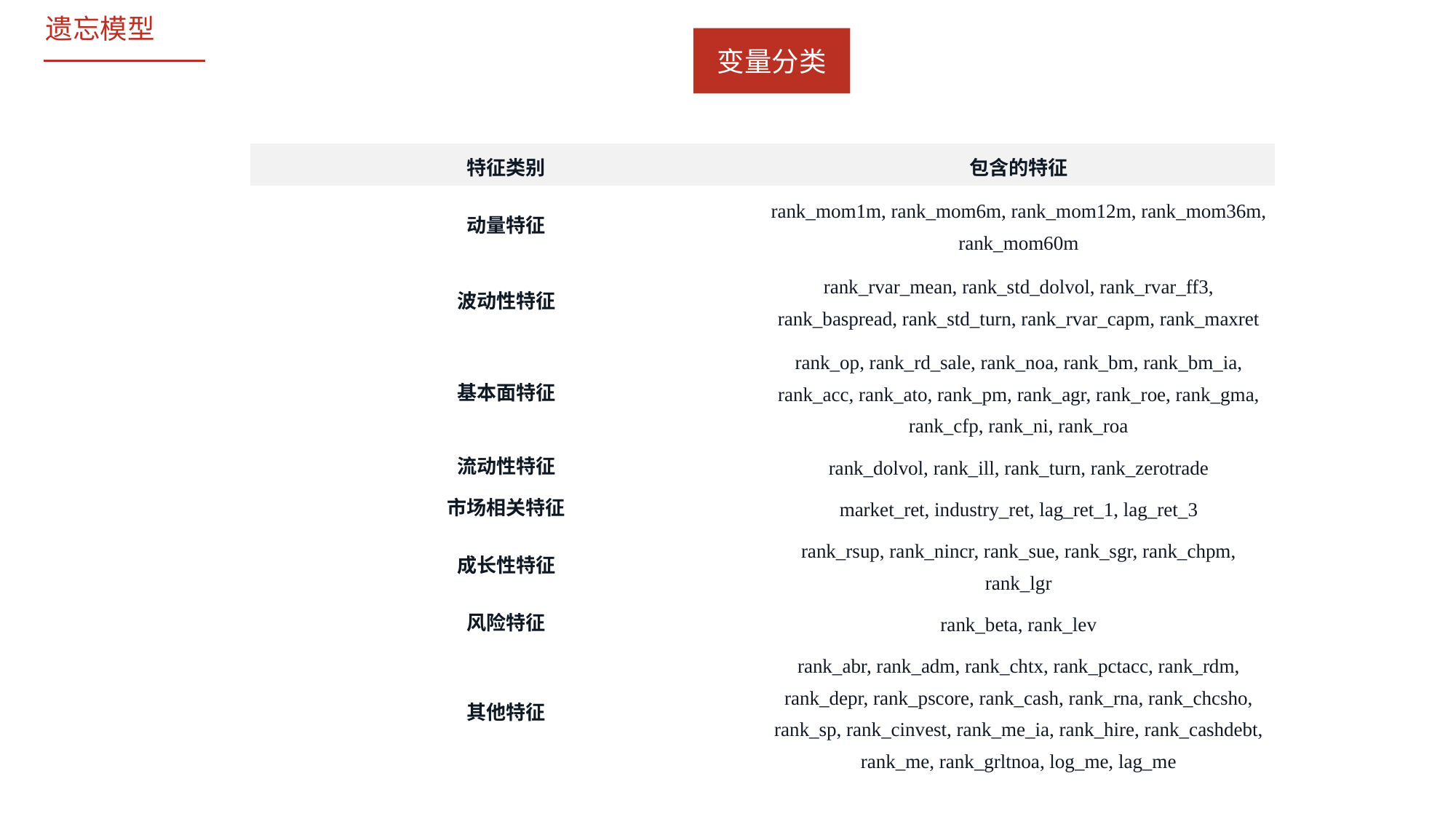

遗忘模型
变量分类
| 特征类别 | 包含的特征 |
| --- | --- |
| 动量特征 | rank\_mom1m, rank\_mom6m, rank\_mom12m, rank\_mom36m, rank\_mom60m |
| 波动性特征 | rank\_rvar\_mean, rank\_std\_dolvol, rank\_rvar\_ff3, rank\_baspread, rank\_std\_turn, rank\_rvar\_capm, rank\_maxret |
| 基本面特征 | rank\_op, rank\_rd\_sale, rank\_noa, rank\_bm, rank\_bm\_ia, rank\_acc, rank\_ato, rank\_pm, rank\_agr, rank\_roe, rank\_gma, rank\_cfp, rank\_ni, rank\_roa |
| 流动性特征 | rank\_dolvol, rank\_ill, rank\_turn, rank\_zerotrade |
| 市场相关特征 | market\_ret, industry\_ret, lag\_ret\_1, lag\_ret\_3 |
| 成长性特征 | rank\_rsup, rank\_nincr, rank\_sue, rank\_sgr, rank\_chpm, rank\_lgr |
| 风险特征 | rank\_beta, rank\_lev |
| 其他特征 | rank\_abr, rank\_adm, rank\_chtx, rank\_pctacc, rank\_rdm, rank\_depr, rank\_pscore, rank\_cash, rank\_rna, rank\_chcsho, rank\_sp, rank\_cinvest, rank\_me\_ia, rank\_hire, rank\_cashdebt, rank\_me, rank\_grltnoa, log\_me, lag\_me |